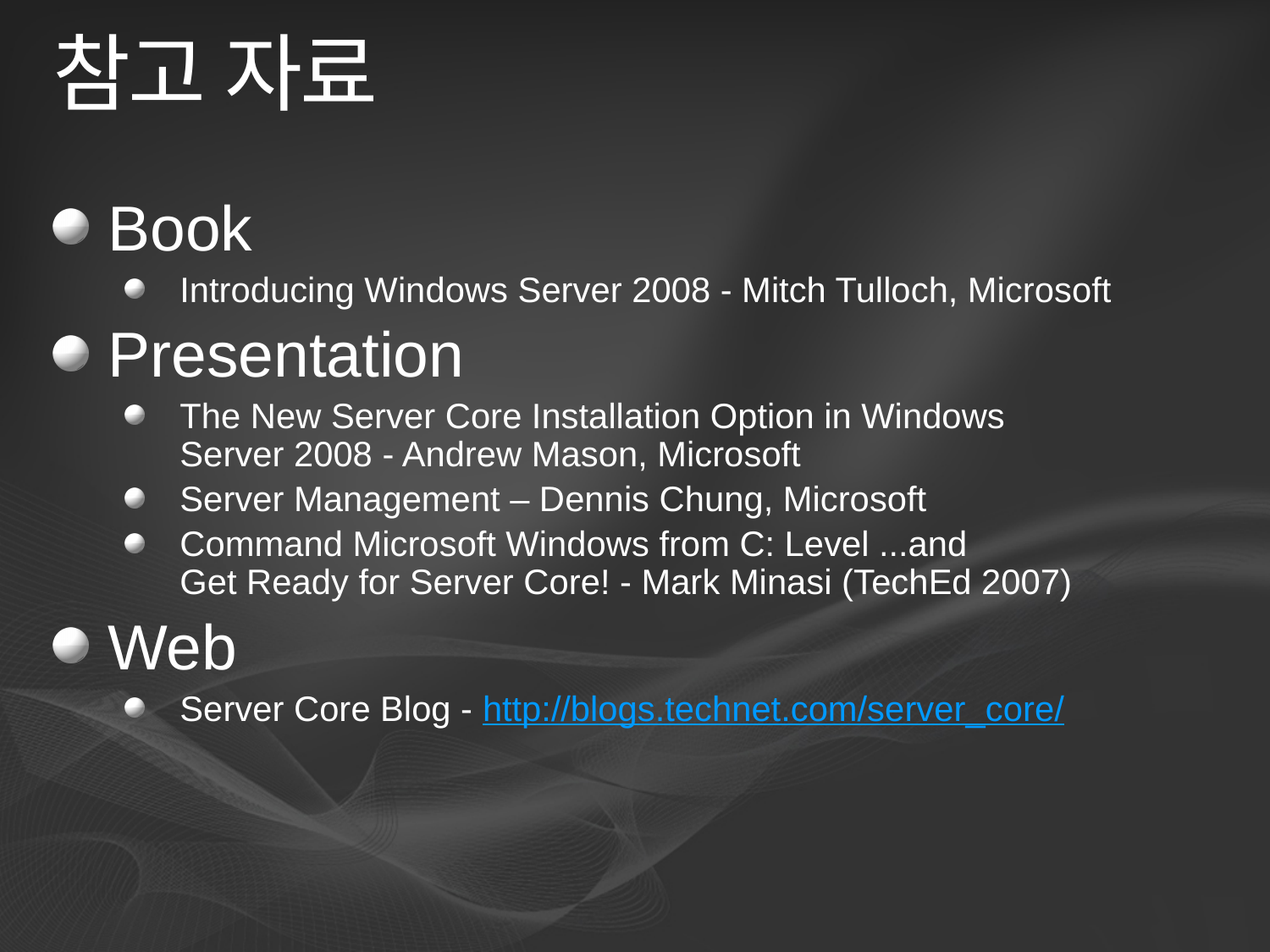

# 참고 자료
Book
Introducing Windows Server 2008 - Mitch Tulloch, Microsoft
Presentation
The New Server Core Installation Option in Windows
Server 2008 - Andrew Mason, Microsoft
Server Management – Dennis Chung, Microsoft
Command Microsoft Windows from C: Level ...and
Get Ready for Server Core! - Mark Minasi (TechEd 2007)
Web
Server Core Blog - http://blogs.technet.com/server_core/